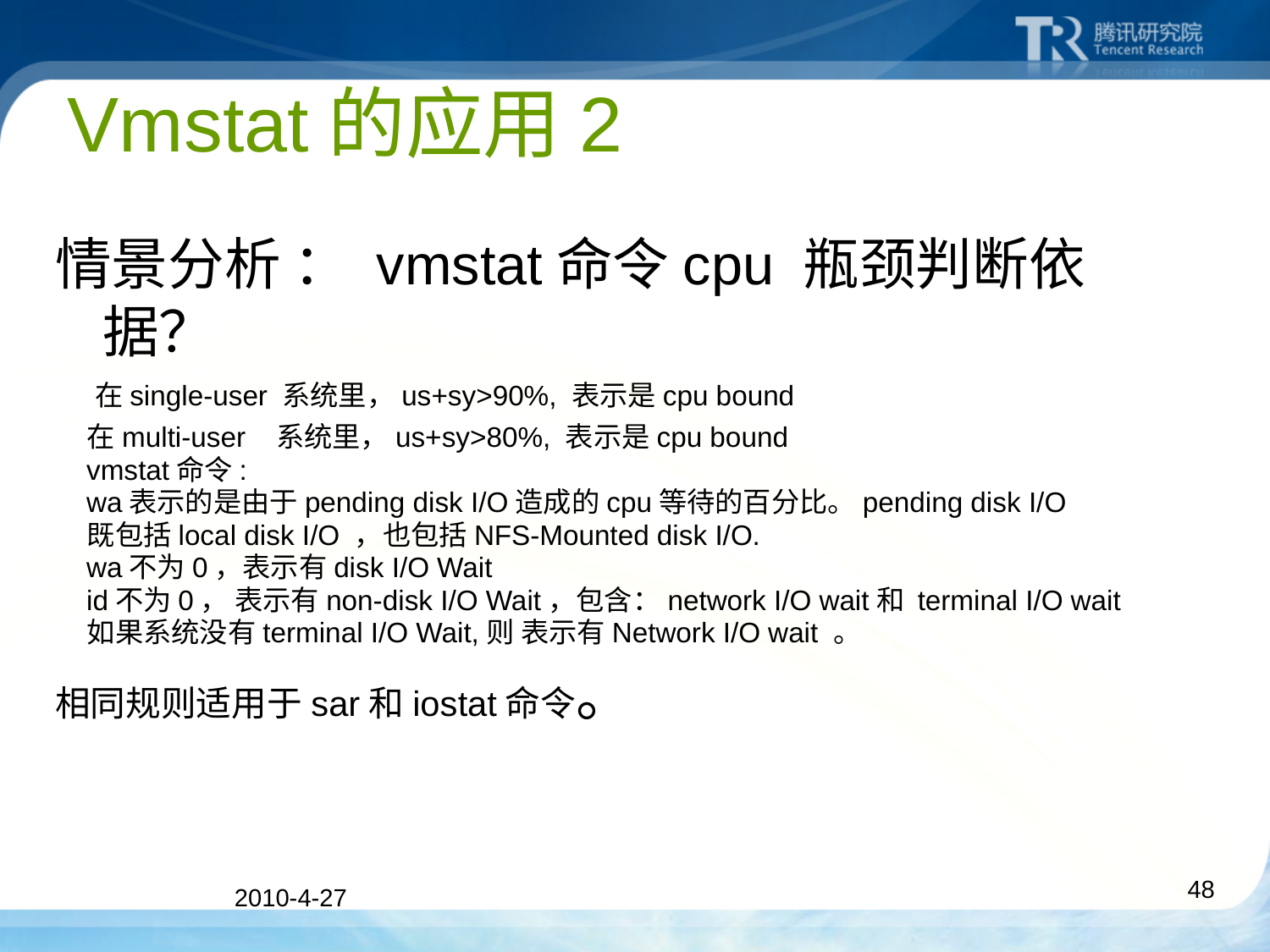

# Vmstat的应用2
情景分析 ： vmstat命令cpu 瓶颈判断依据？
    在single-user 系统里，us+sy>90%, 表示是cpu bound
    在multi-user   系统里，us+sy>80%, 表示是cpu bound
    vmstat命令:
    wa表示的是由于pending disk I/O造成的cpu等待的百分比。pending disk I/O
    既包括local disk I/O ，也包括NFS-Mounted disk I/O.
    wa不为0，表示有disk I/O Wait
    id不为0， 表示有non-disk I/O Wait，包含：network I/O wait和 terminal I/O wait
    如果系统没有terminal I/O Wait,则 表示有Network I/O wait 。
相同规则适用于sar和iostat命令。

2010-4-27
48